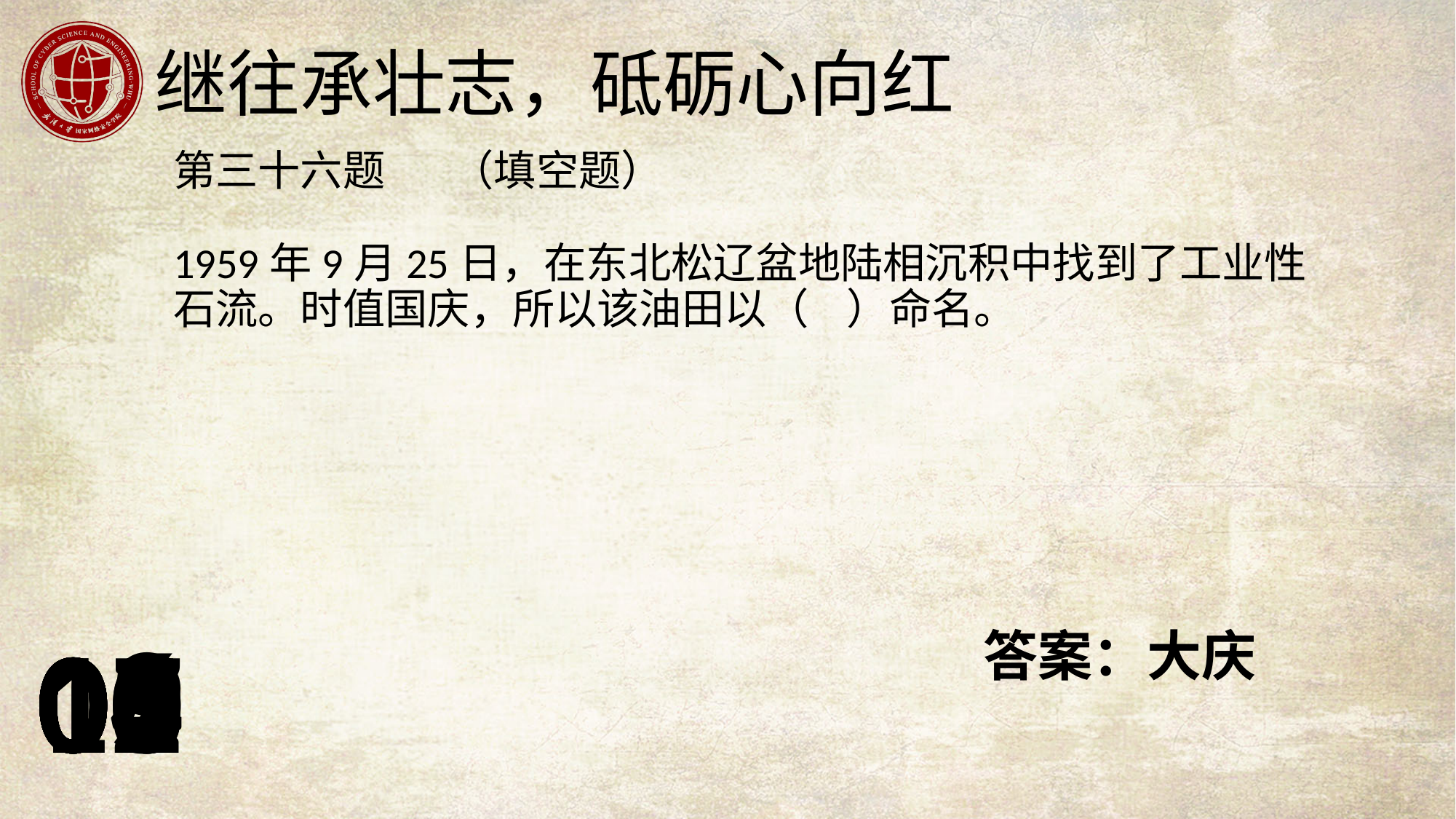

第三十六题       （填空题）
1959年9月25日，在东北松辽盆地陆相沉积中找到了工业性石流。时值国庆，所以该油田以（    ）命名。
答案：大庆